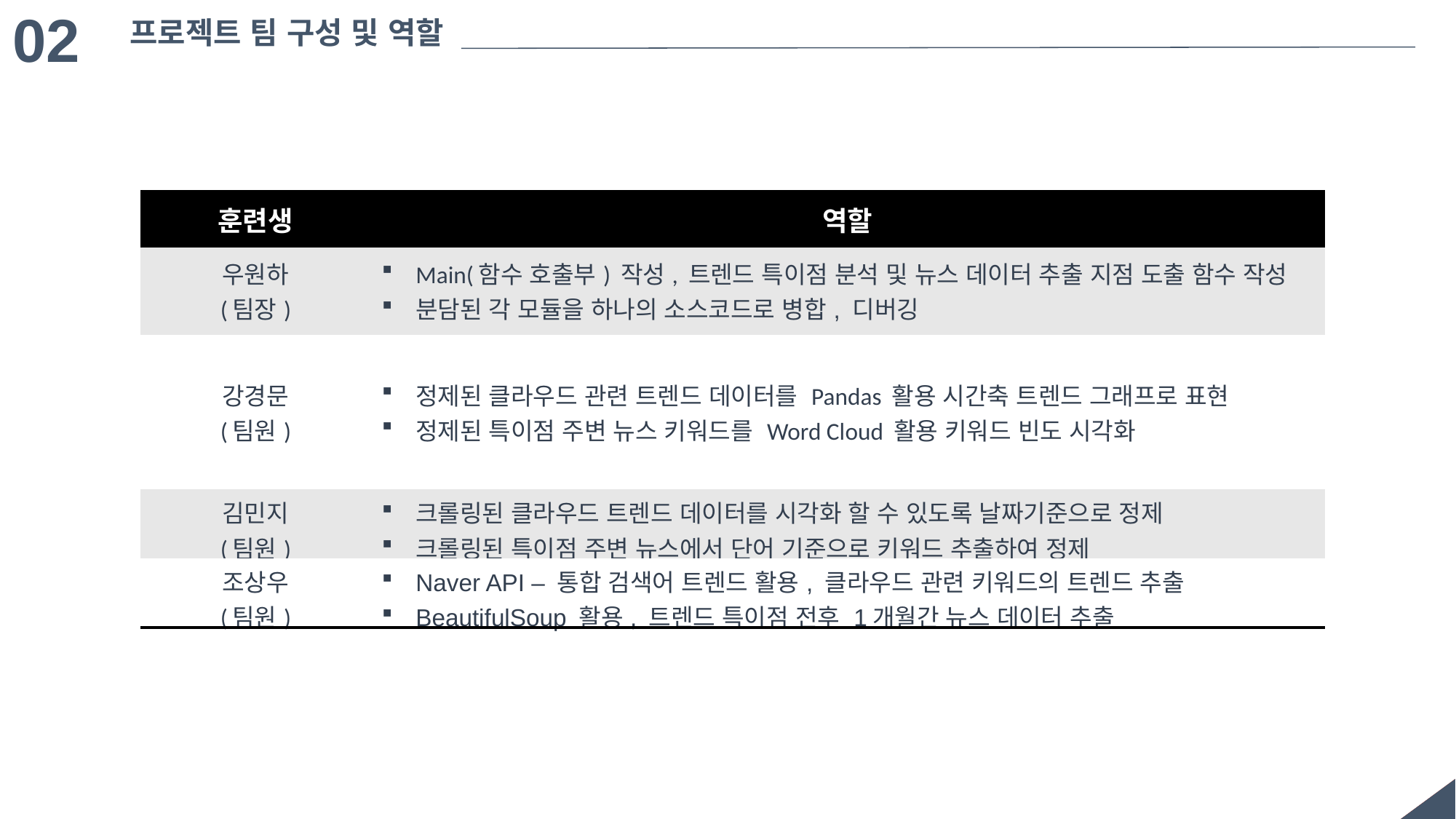

02
프로젝트 팀 구성 및 역할
| 훈련생 | 역할 |
| --- | --- |
| 우원하 (팀장) | Main(함수 호출부) 작성, 트렌드 특이점 분석 및 뉴스 데이터 추출 지점 도출 함수 작성 분담된 각 모듈을 하나의 소스코드로 병합, 디버깅 |
| 강경문 (팀원) | 정제된 클라우드 관련 트렌드 데이터를 Pandas 활용 시간축 트렌드 그래프로 표현 정제된 특이점 주변 뉴스 키워드를 Word Cloud 활용 키워드 빈도 시각화 |
| 김민지 (팀원) | 크롤링된 클라우드 트렌드 데이터를 시각화 할 수 있도록 날짜기준으로 정제 크롤링된 특이점 주변 뉴스에서 단어 기준으로 키워드 추출하여 정제 |
| 조상우 (팀원) | Naver API – 통합 검색어 트렌드 활용, 클라우드 관련 키워드의 트렌드 추출 BeautifulSoup 활용, 트렌드 특이점 전후 1개월간 뉴스 데이터 추출 |